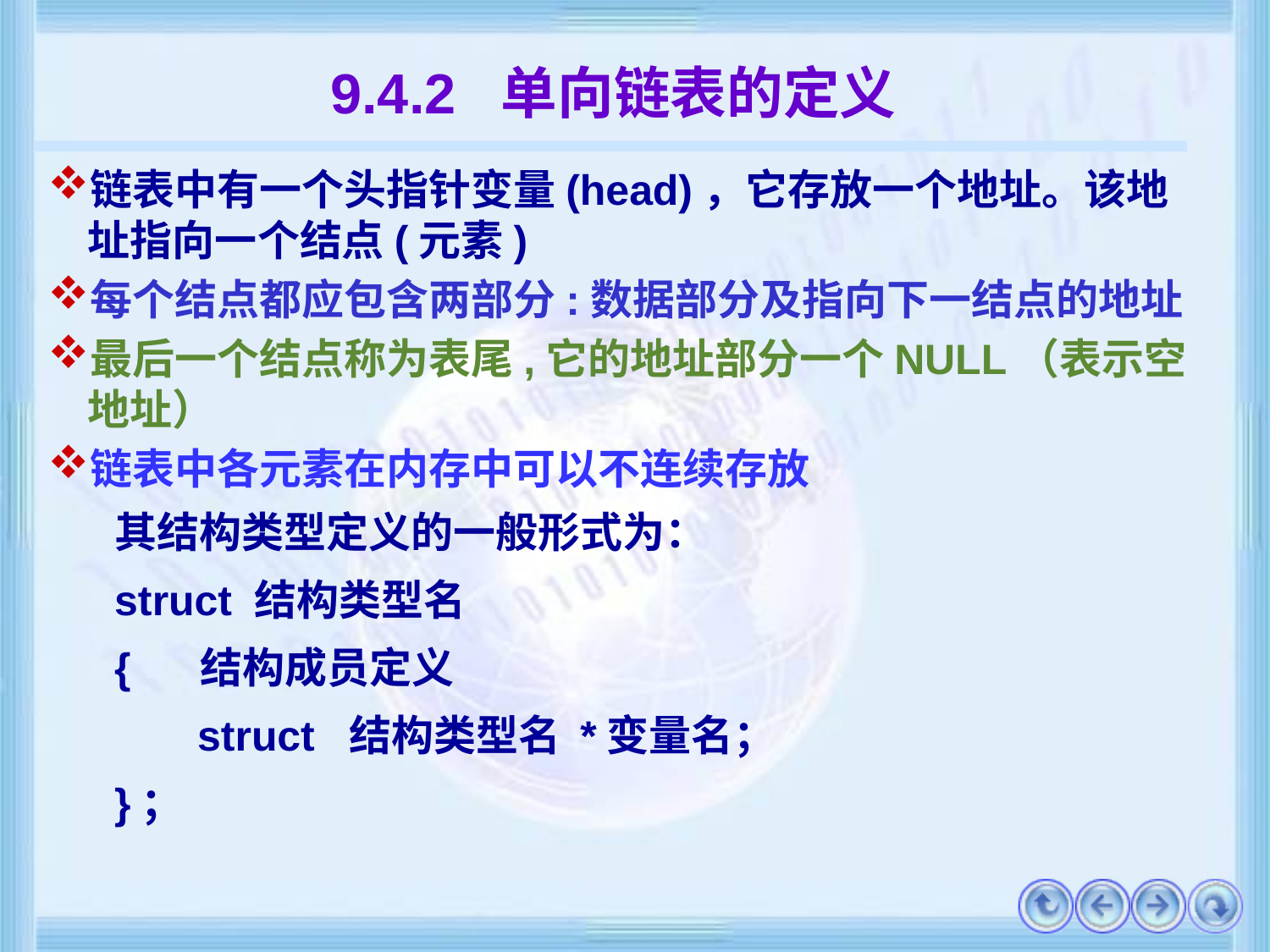

# 9.4.2  单向链表的定义
链表中有一个头指针变量(head)，它存放一个地址。该地址指向一个结点(元素)
每个结点都应包含两部分:数据部分及指向下一结点的地址
最后一个结点称为表尾,它的地址部分一个NULL（表示空地址）
链表中各元素在内存中可以不连续存放
其结构类型定义的一般形式为：
struct 结构类型名
{     结构成员定义
       struct  结构类型名 *变量名；
}；